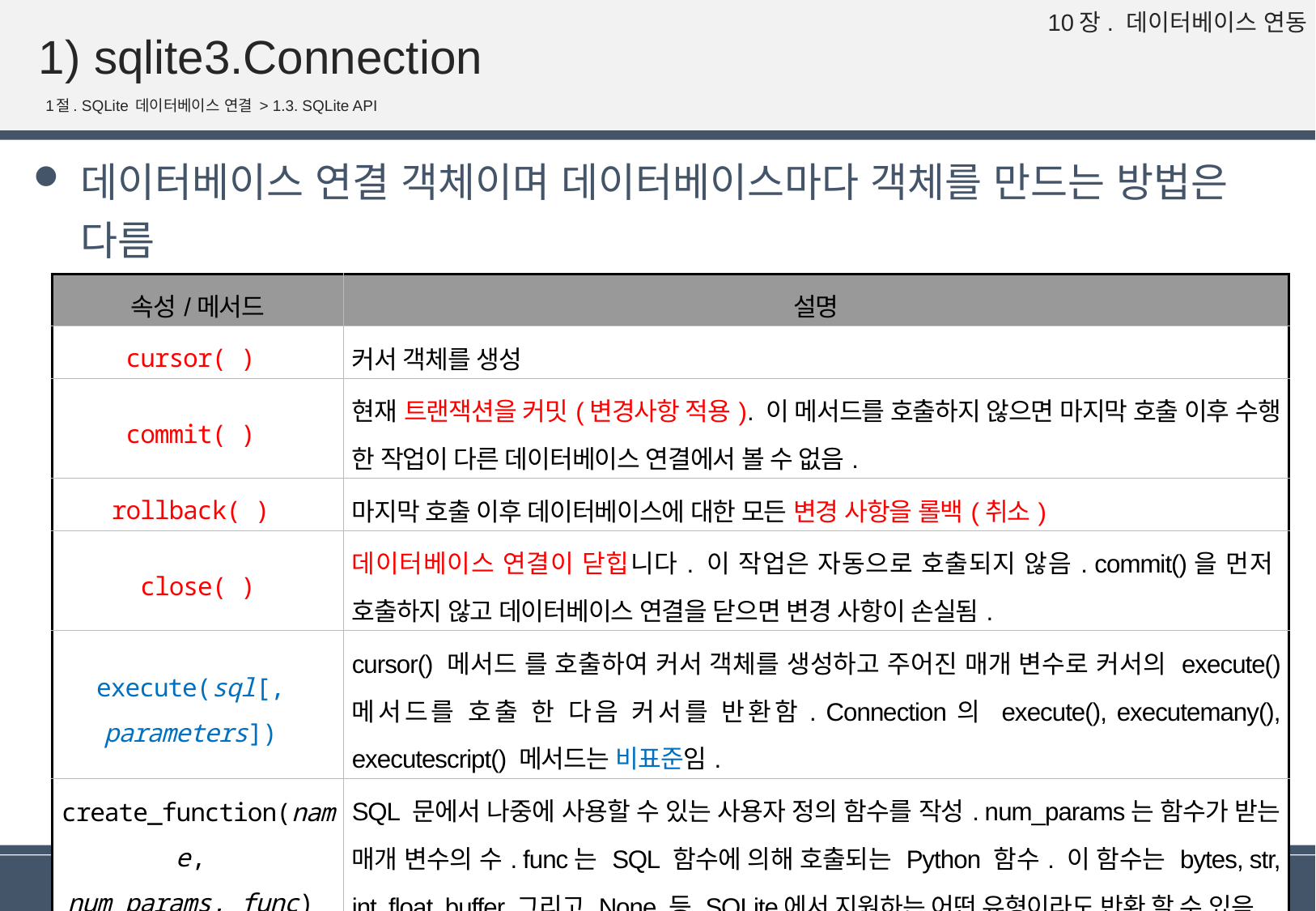

# 1) sqlite3.Connection
1절. SQLite 데이터베이스 연결 > 1.3. SQLite API
데이터베이스 연결 객체이며 데이터베이스마다 객체를 만드는 방법은 다름
| 속성/메서드 | 설명 |
| --- | --- |
| cursor( ) | 커서 객체를 생성 |
| commit( ) | 현재 트랜잭션을 커밋(변경사항 적용). 이 메서드를 호출하지 않으면 마지막 호출 이후 수행 한 작업이 다른 데이터베이스 연결에서 볼 수 없음. |
| rollback( ) | 마지막 호출 이후 데이터베이스에 대한 모든 변경 사항을 롤백(취소) |
| close( ) | 데이터베이스 연결이 닫힙니다. 이 작업은 자동으로 호출되지 않음. commit()을 먼저 호출하지 않고 데이터베이스 연결을 닫으면 변경 사항이 손실됨. |
| execute(sql[,  parameters]) | cursor() 메서드 를 호출하여 커서 객체를 생성하고 주어진 매개 변수로 커서의 execute() 메서드를 호출 한 다음 커서를 반환함. Connection의 execute(), executemany(), executescript() 메서드는 비표준임. |
| create\_function(name,  num\_params, func) | SQL 문에서 나중에 사용할 수 있는 사용자 정의 함수를 작성. num\_params는 함수가 받는 매개 변수의 수. func는 SQL 함수에 의해 호출되는 Python 함수. 이 함수는 bytes, str, int, float, buffer 그리고 None 등 SQLite에서 지원하는 어떤 유형이라도 반환 할 수 있음. |
7